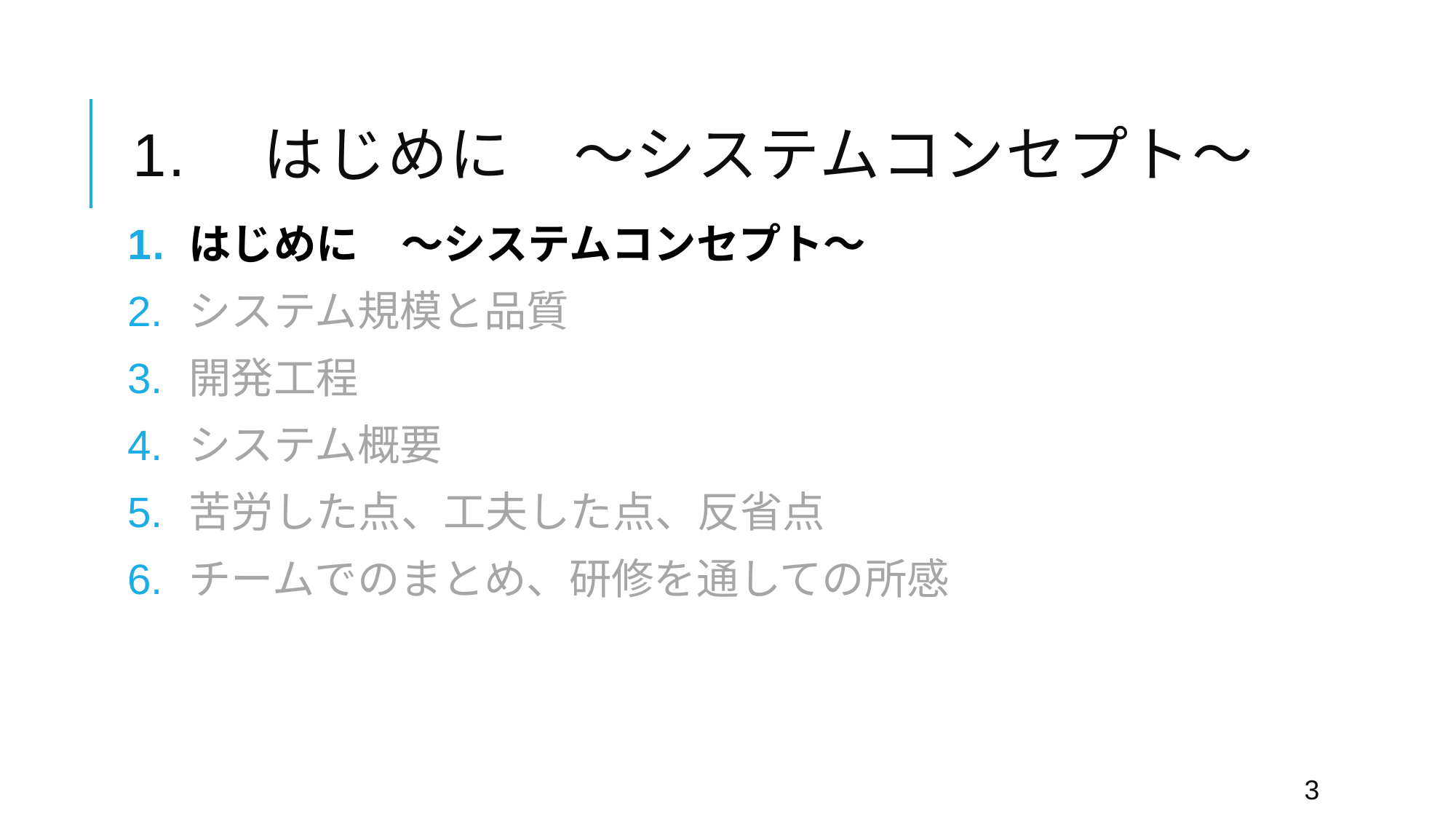

# 1.　はじめに　～システムコンセプト～
はじめに　～システムコンセプト～
システム規模と品質
開発工程
システム概要
苦労した点、工夫した点、反省点
チームでのまとめ、研修を通しての所感
3